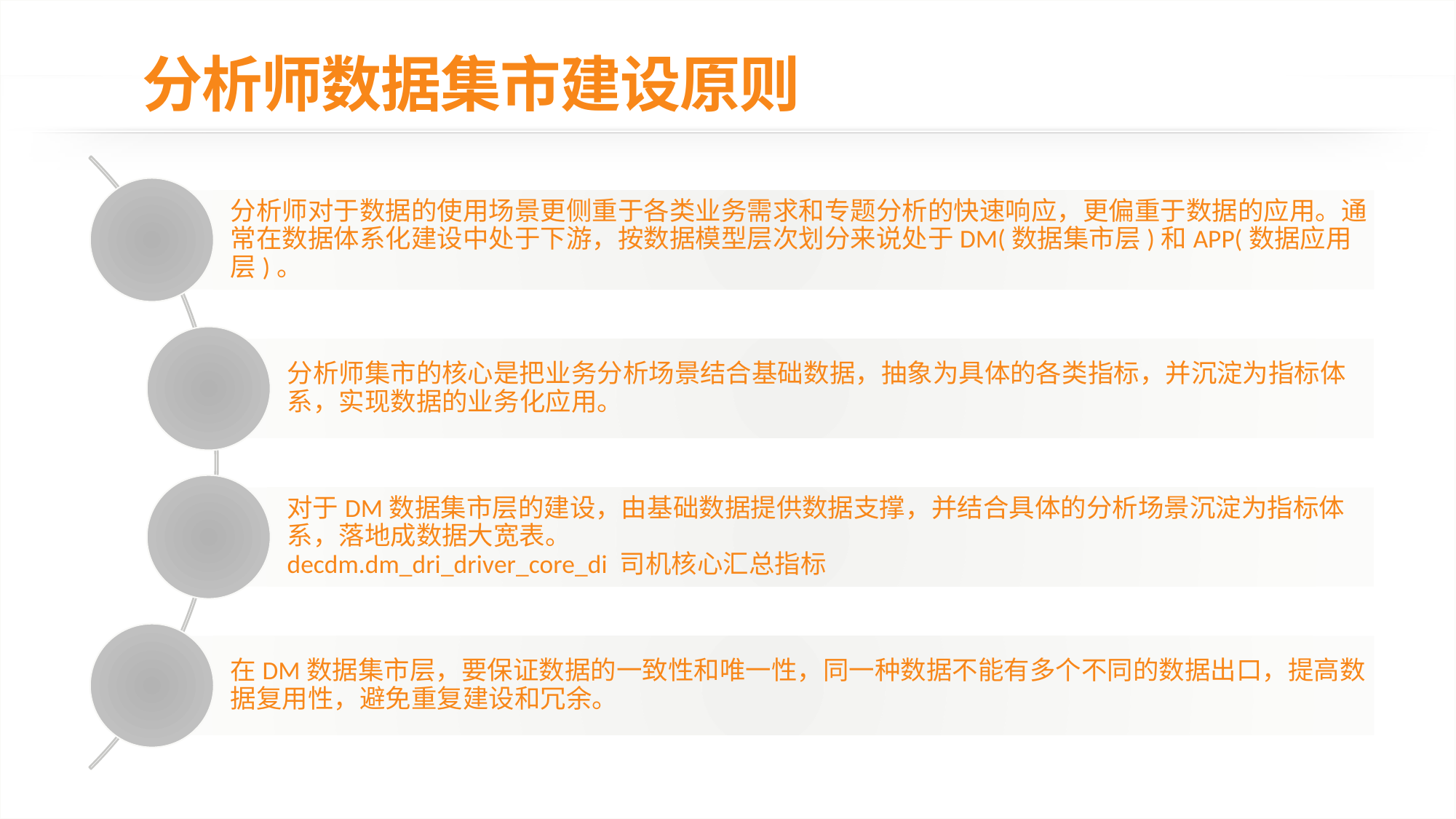

# 分析师数据集市建设原则
分析师对于数据的使用场景更侧重于各类业务需求和专题分析的快速响应，更偏重于数据的应用。通常在数据体系化建设中处于下游，按数据模型层次划分来说处于DM(数据集市层)和APP(数据应用层)。
分析师集市的核心是把业务分析场景结合基础数据，抽象为具体的各类指标，并沉淀为指标体系，实现数据的业务化应用。
对于DM数据集市层的建设，由基础数据提供数据支撑，并结合具体的分析场景沉淀为指标体系，落地成数据大宽表。
decdm.dm_dri_driver_core_di 司机核心汇总指标
在DM数据集市层，要保证数据的一致性和唯一性，同一种数据不能有多个不同的数据出口，提高数据复用性，避免重复建设和冗余。